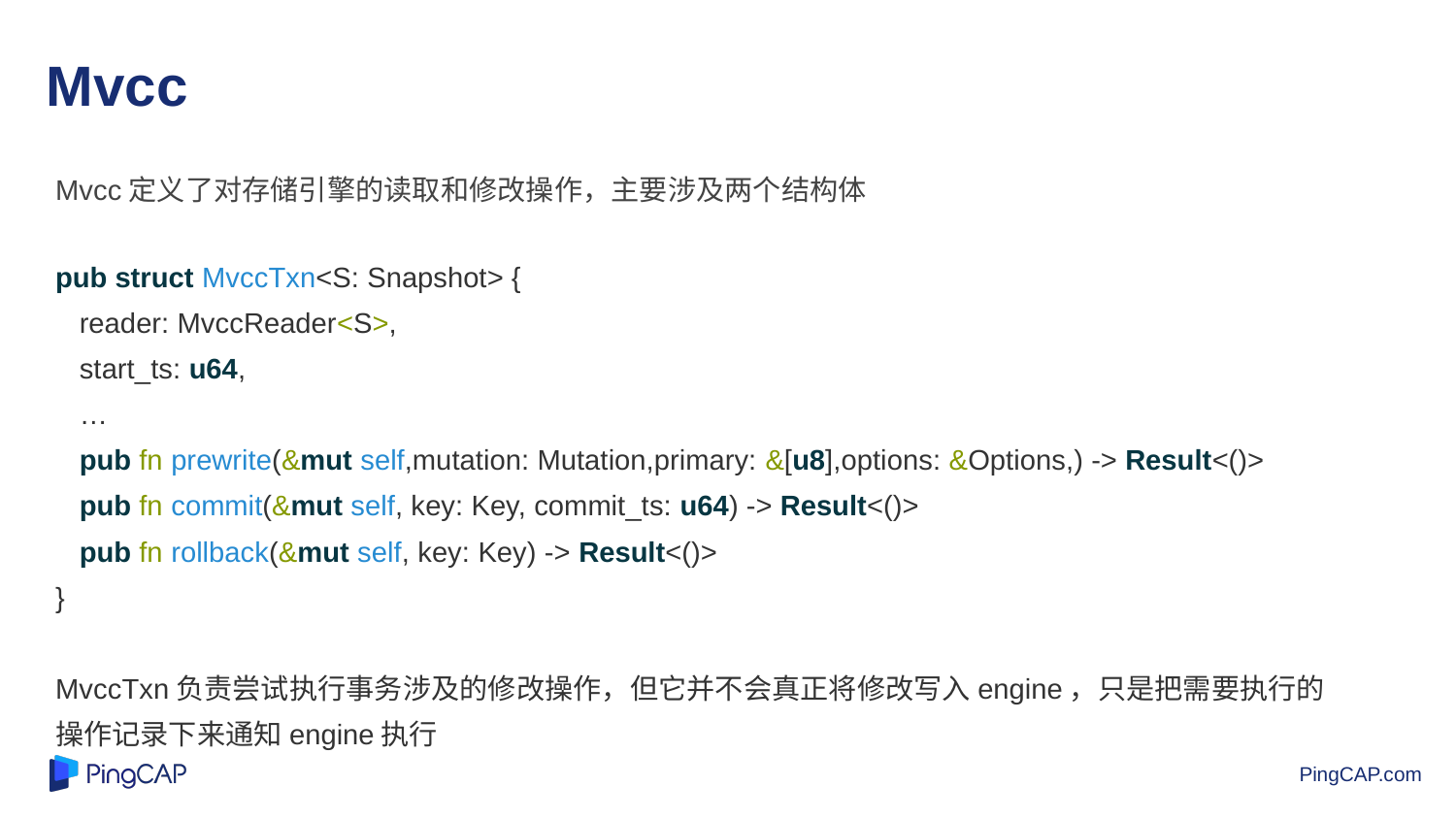

Mvcc
Mvcc定义了对存储引擎的读取和修改操作，主要涉及两个结构体

pub struct MvccTxn<S: Snapshot> {
   reader: MvccReader<S>,
   start_ts: u64,
   …
   pub fn prewrite(&mut self,mutation: Mutation,primary: &[u8],options: &Options,) -> Result<()>
   pub fn commit(&mut self, key: Key, commit_ts: u64) -> Result<()>
   pub fn rollback(&mut self, key: Key) -> Result<()>
}

MvccTxn负责尝试执行事务涉及的修改操作，但它并不会真正将修改写入engine，只是把需要执行的操作记录下来通知engine执行